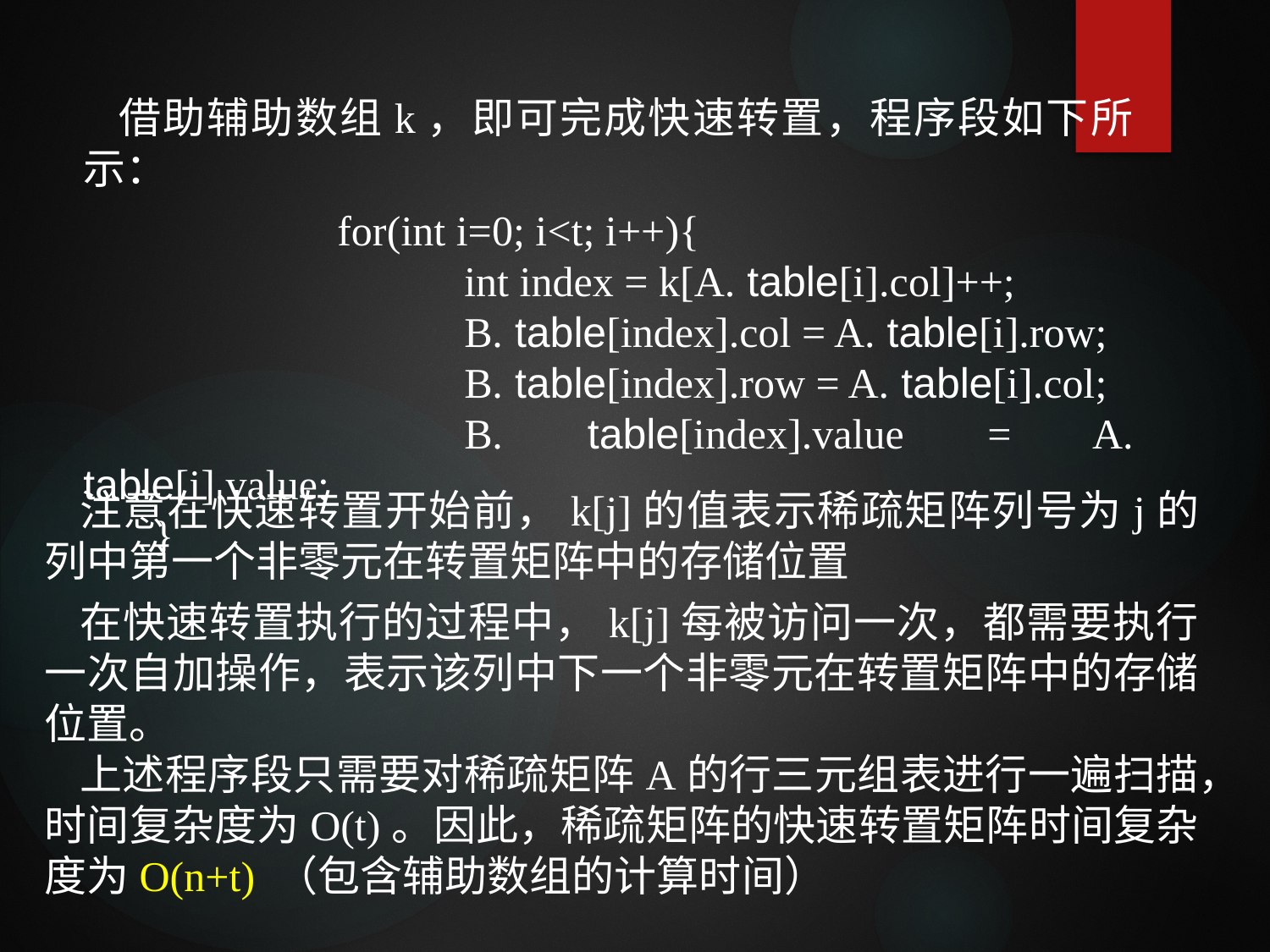

借助辅助数组k，即可完成快速转置，程序段如下所示：
		for(int i=0; i<t; i++){
			int index = k[A. table[i].col]++;
			B. table[index].col = A. table[i].row;
			B. table[index].row = A. table[i].col;
			B. table[index].value = A. table[i].value;
}
注意在快速转置开始前，k[j]的值表示稀疏矩阵列号为j的列中第一个非零元在转置矩阵中的存储位置
在快速转置执行的过程中，k[j]每被访问一次，都需要执行一次自加操作，表示该列中下一个非零元在转置矩阵中的存储位置。
上述程序段只需要对稀疏矩阵A的行三元组表进行一遍扫描，时间复杂度为O(t)。因此，稀疏矩阵的快速转置矩阵时间复杂度为O(n+t) （包含辅助数组的计算时间）